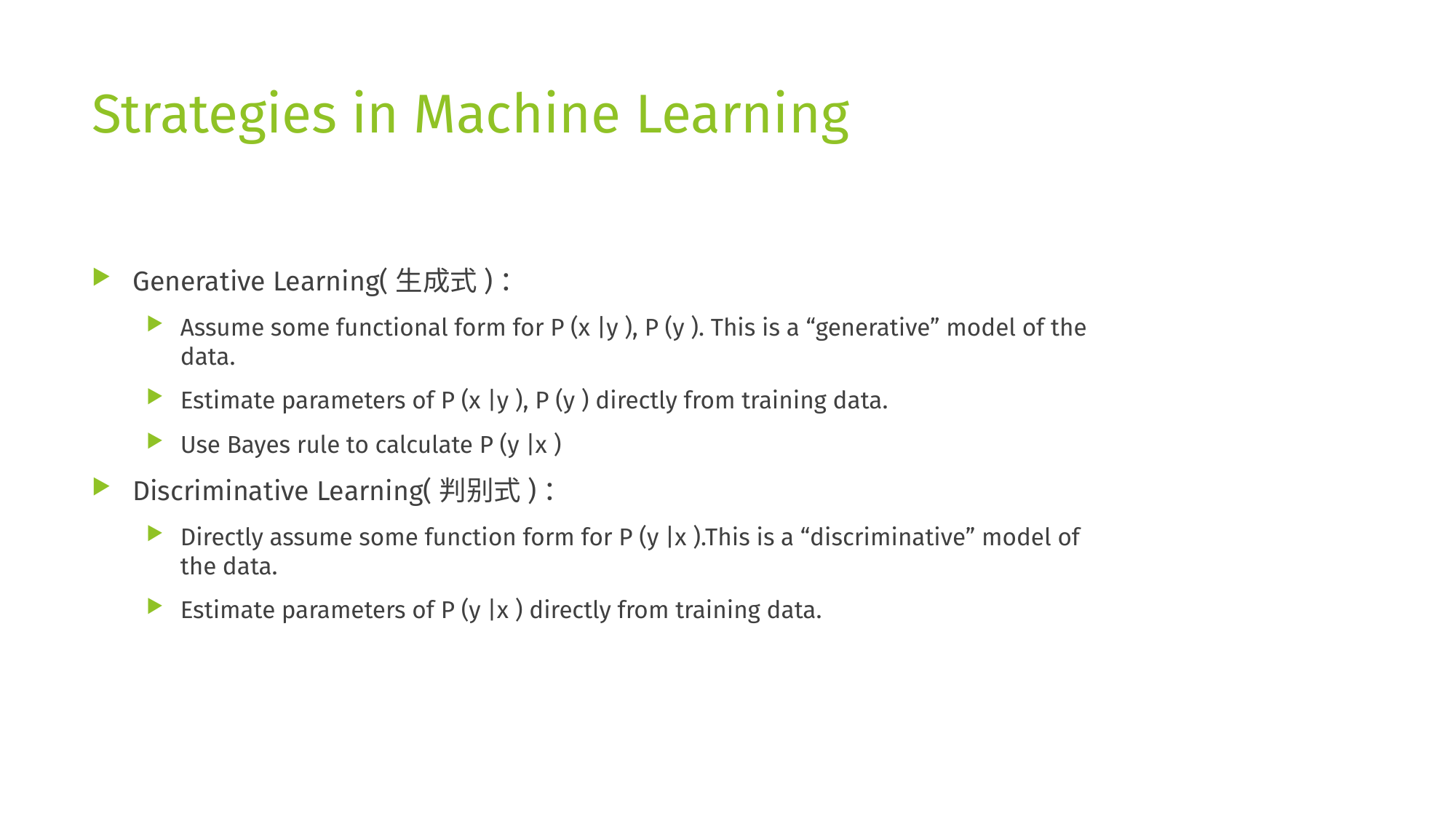

# Strategies in Machine Learning
Generative Learning(生成式)：
Assume some functional form for P (x |y ), P (y ). This is a “generative” model of the data.
Estimate parameters of P (x |y ), P (y ) directly from training data.
Use Bayes rule to calculate P (y |x )
Discriminative Learning(判别式)：
Directly assume some function form for P (y |x ).This is a “discriminative” model of the data.
Estimate parameters of P (y |x ) directly from training data.